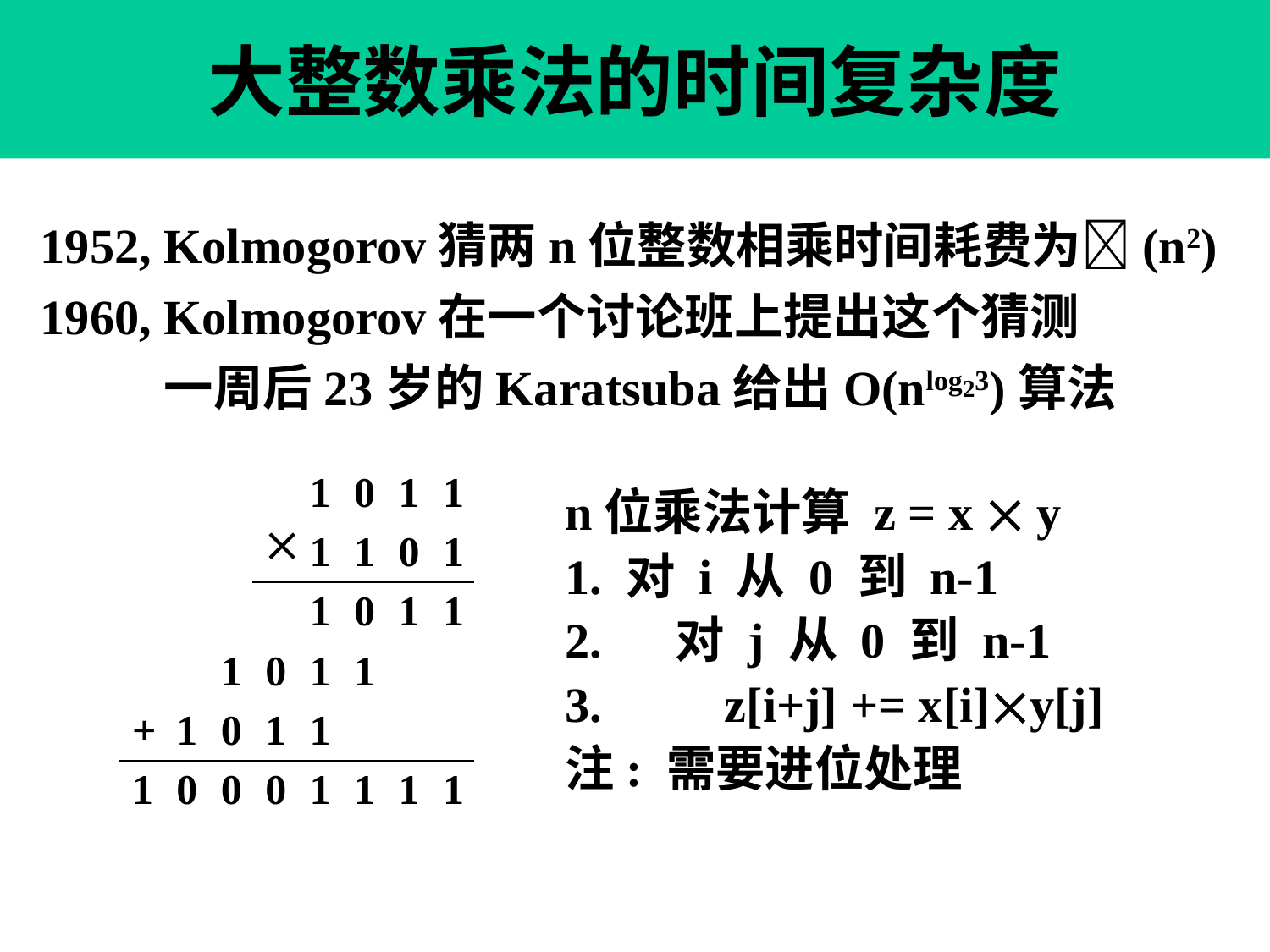

# 大整数乘法的时间复杂度
1952, Kolmogorov猜两n位整数相乘时间耗费为Ω(n2)
1960, Kolmogorov在一个讨论班上提出这个猜测
          一周后23岁的Karatsuba给出O(nlog23)算法
|  |  |  |  |  | 1 | 0 | 1 | 1 |
| --- | --- | --- | --- | --- | --- | --- | --- | --- |
|  |  |  |  | × | 1 | 1 | 0 | 1 |
|  |  |  |  |  | 1 | 0 | 1 | 1 |
|  |  |  | 1 | 0 | 1 | 1 |  |  |
|  | + | 1 | 0 | 1 | 1 |  |  |  |
|  | 1 | 0 | 0 | 0 | 1 | 1 | 1 | 1 |
n位乘法计算 z = x × y
1. 对 i 从 0 到 n-1
2.     对 j 从 0 到 n-1
3.          z[i+j] += x[i]×y[j]
注: 需要进位处理